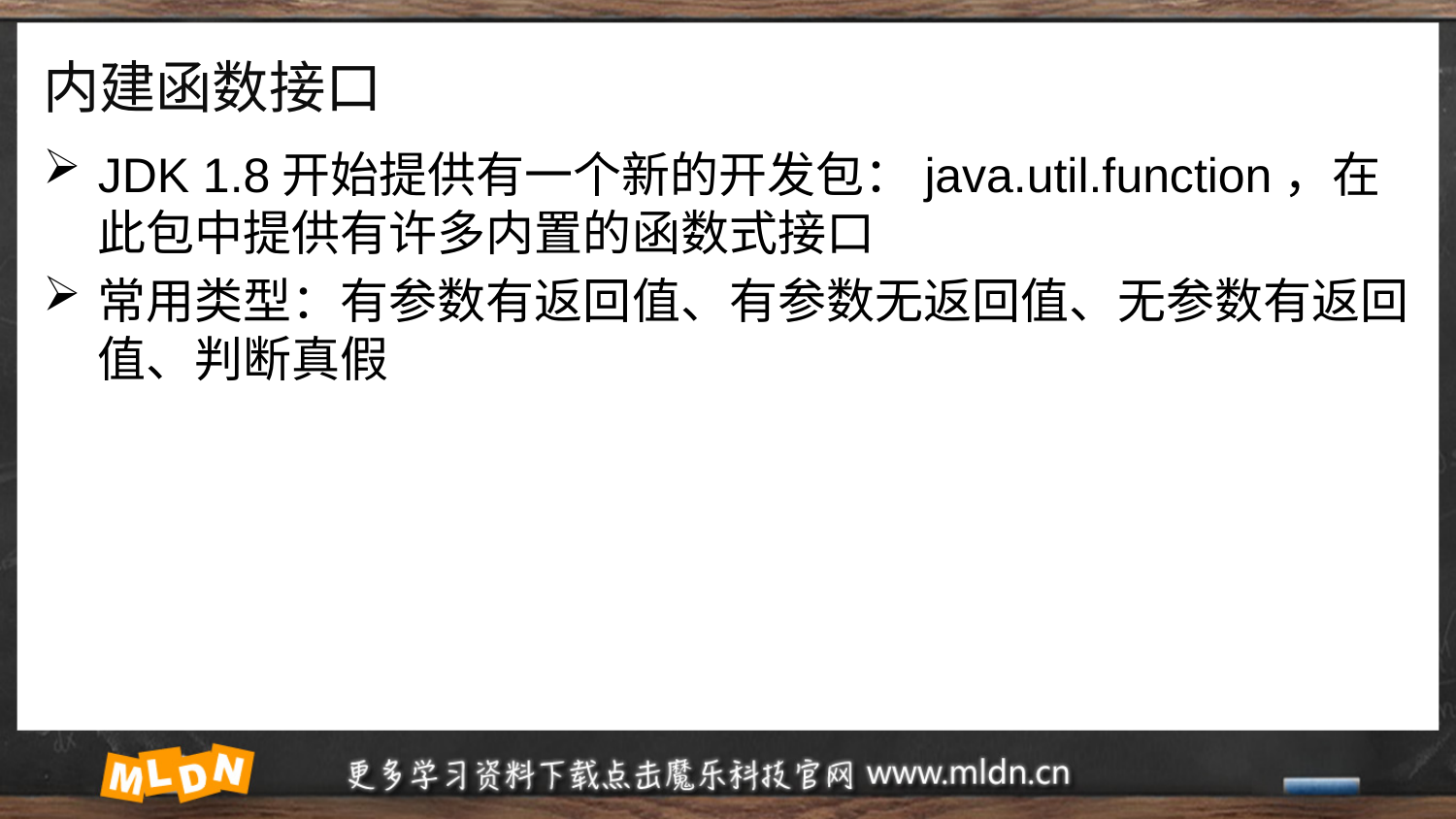

# 内建函数接口
JDK 1.8开始提供有一个新的开发包：java.util.function，在此包中提供有许多内置的函数式接口
常用类型：有参数有返回值、有参数无返回值、无参数有返回值、判断真假